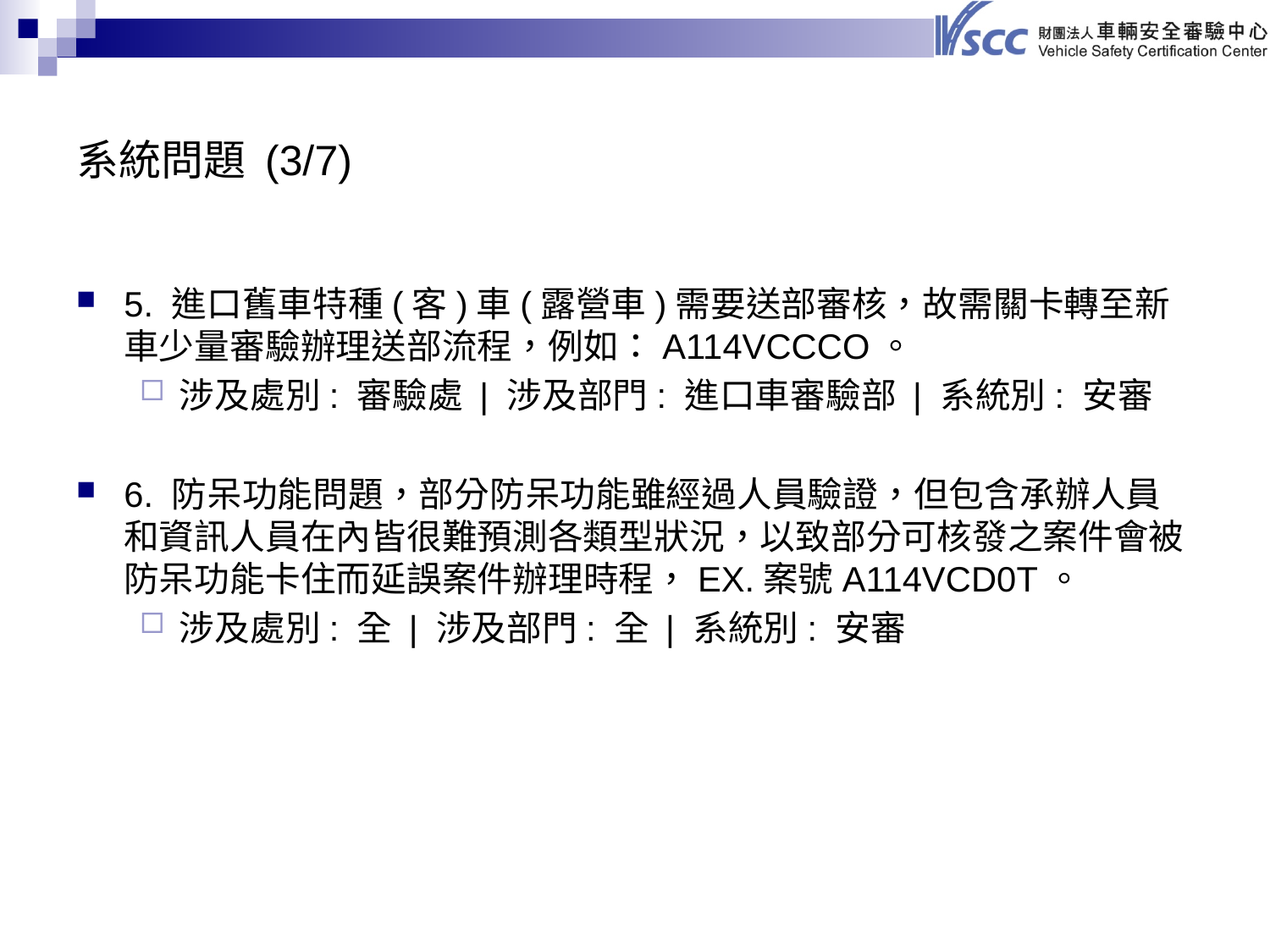

# 系統問題 (3/7)
5. 進口舊車特種(客)車(露營車)需要送部審核，故需關卡轉至新車少量審驗辦理送部流程，例如：A114VCCCO。
涉及處別: 審驗處 | 涉及部門: 進口車審驗部 | 系統別: 安審

6. 防呆功能問題，部分防呆功能雖經過人員驗證，但包含承辦人員和資訊人員在內皆很難預測各類型狀況，以致部分可核發之案件會被防呆功能卡住而延誤案件辦理時程，EX.案號A114VCD0T。
涉及處別: 全 | 涉及部門: 全 | 系統別: 安審